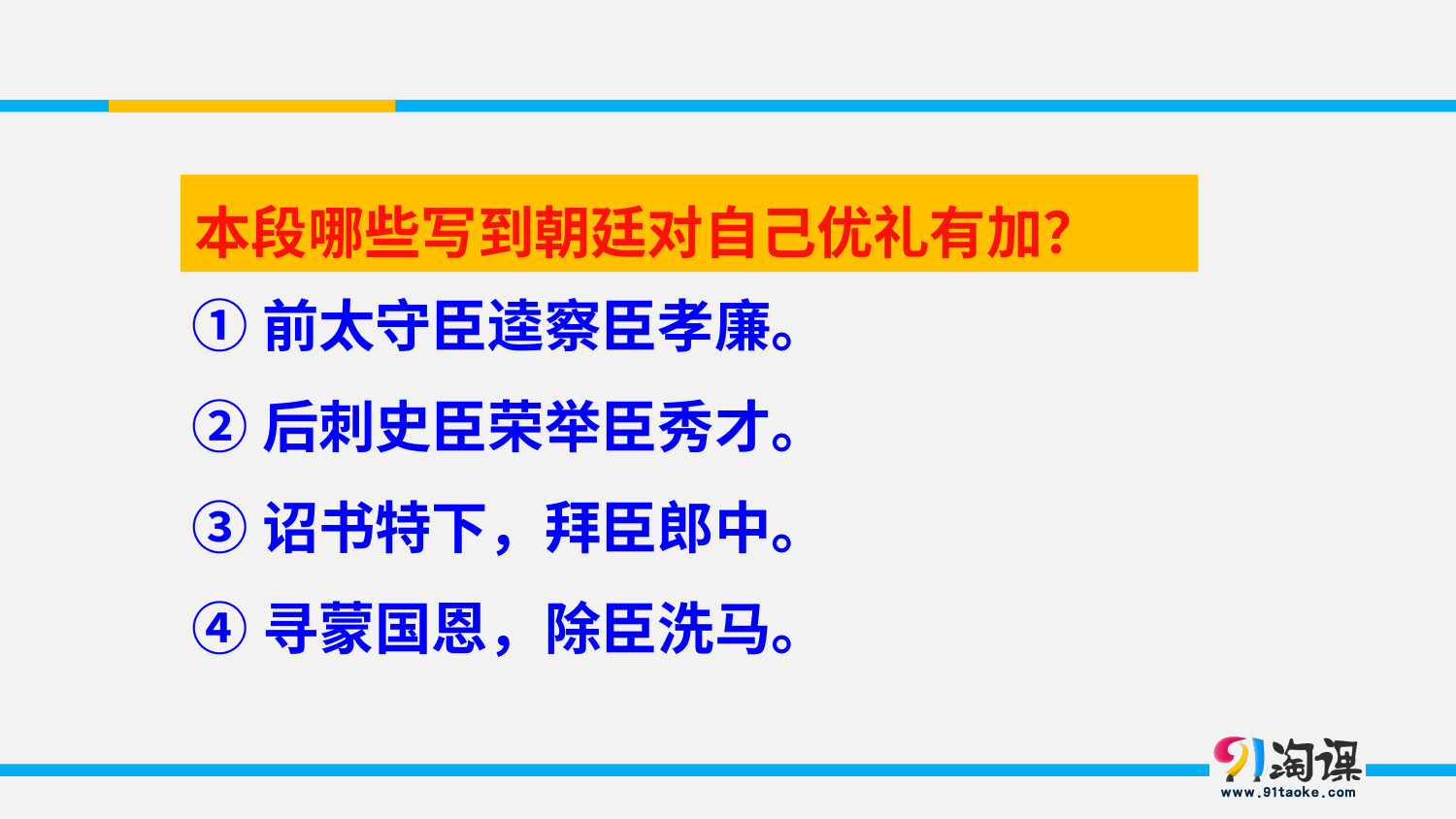

本段哪些写到朝廷对自己优礼有加？
①前太守臣逵察臣孝廉。
②后刺史臣荣举臣秀才。
③诏书特下，拜臣郎中。
④寻蒙国恩，除臣洗马。